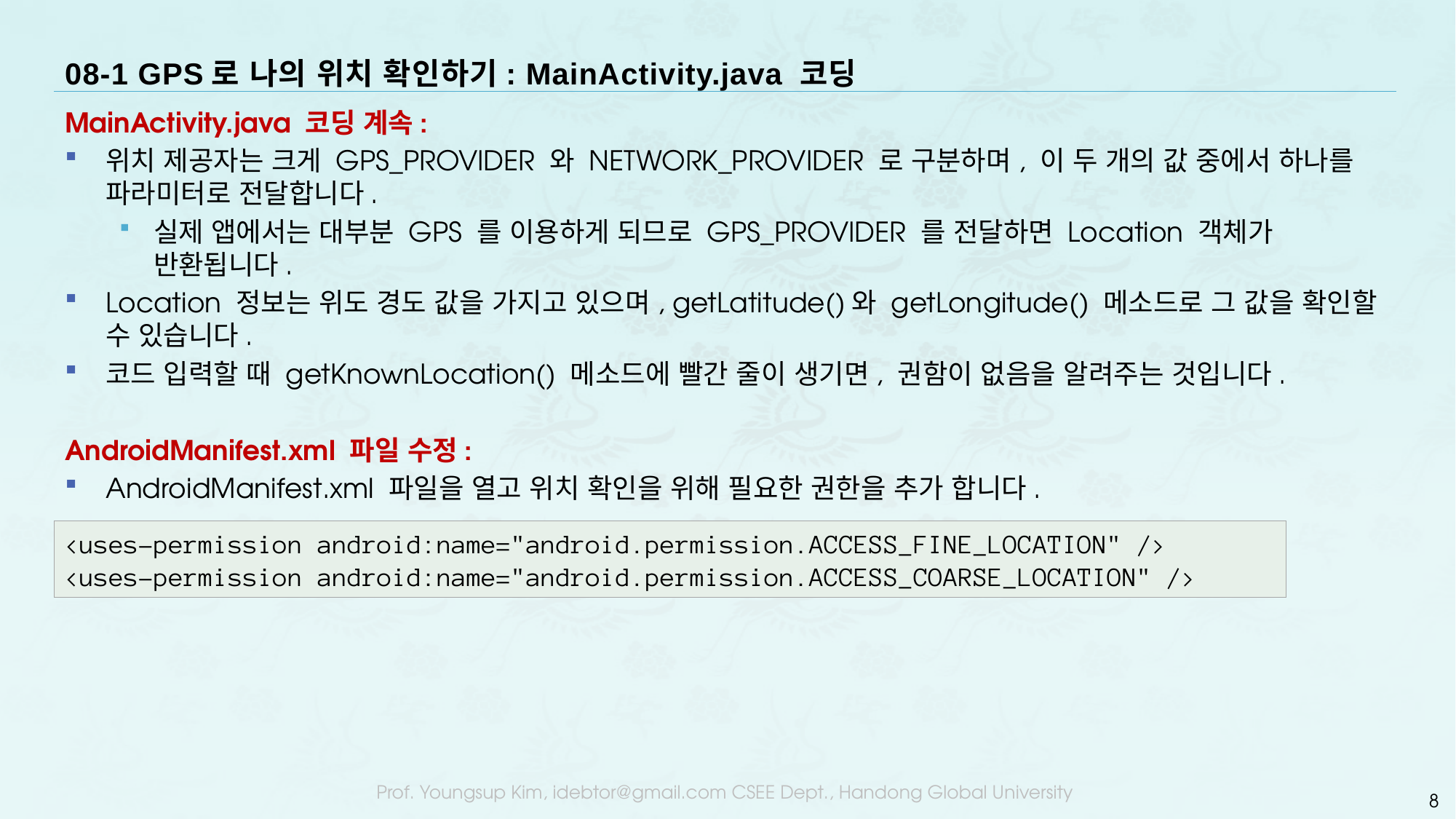

# 08-1 GPS로 나의 위치 확인하기: MainActivity.java 코딩
MainActivity.java 코딩 계속:
위치 제공자는 크게 GPS_PROVIDER 와 NETWORK_PROVIDER 로 구분하며, 이 두 개의 값 중에서 하나를 파라미터로 전달합니다.
실제 앱에서는 대부분 GPS 를 이용하게 되므로 GPS_PROVIDER 를 전달하면 Location 객체가 반환됩니다.
Location 정보는 위도 경도 값을 가지고 있으며, getLatitude()와 getLongitude() 메소드로 그 값을 확인할 수 있습니다.
코드 입력할 때 getKnownLocation() 메소드에 빨간 줄이 생기면, 권함이 없음을 알려주는 것입니다.

AndroidManifest.xml 파일 수정:
AndroidManifest.xml 파일을 열고 위치 확인을 위해 필요한 권한을 추가 합니다.

<uses-permission android:name="android.permission.ACCESS_FINE_LOCATION" />
<uses-permission android:name="android.permission.ACCESS_COARSE_LOCATION" />
8